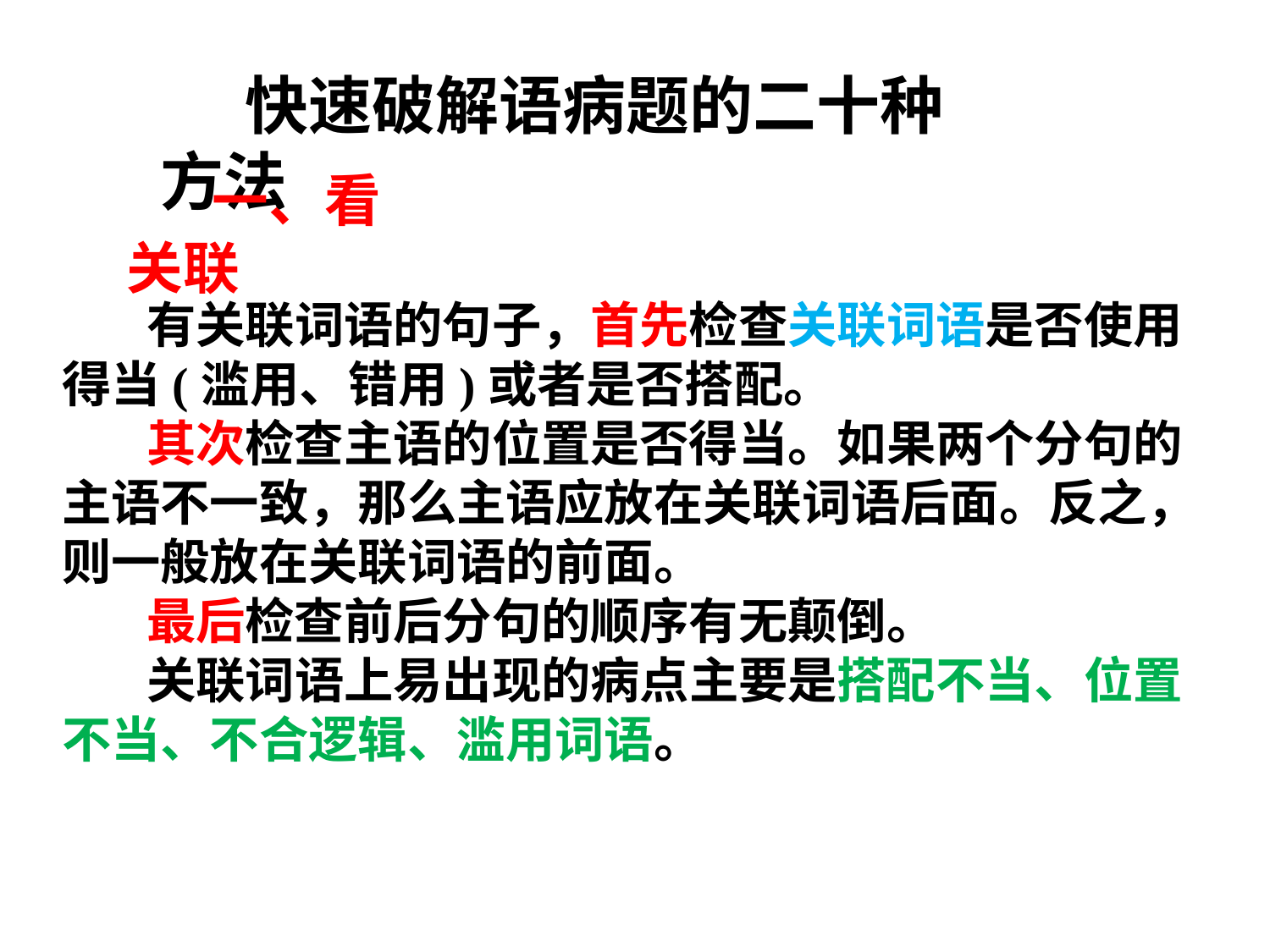

快速破解语病题的二十种方法
一、看关联

有关联词语的句子，首先检查关联词语是否使用得当(滥用、错用)或者是否搭配。
其次检查主语的位置是否得当。如果两个分句的主语不一致，那么主语应放在关联词语后面。反之，则一般放在关联词语的前面。
最后检查前后分句的顺序有无颠倒。
关联词语上易出现的病点主要是搭配不当、位置不当、不合逻辑、滥用词语。